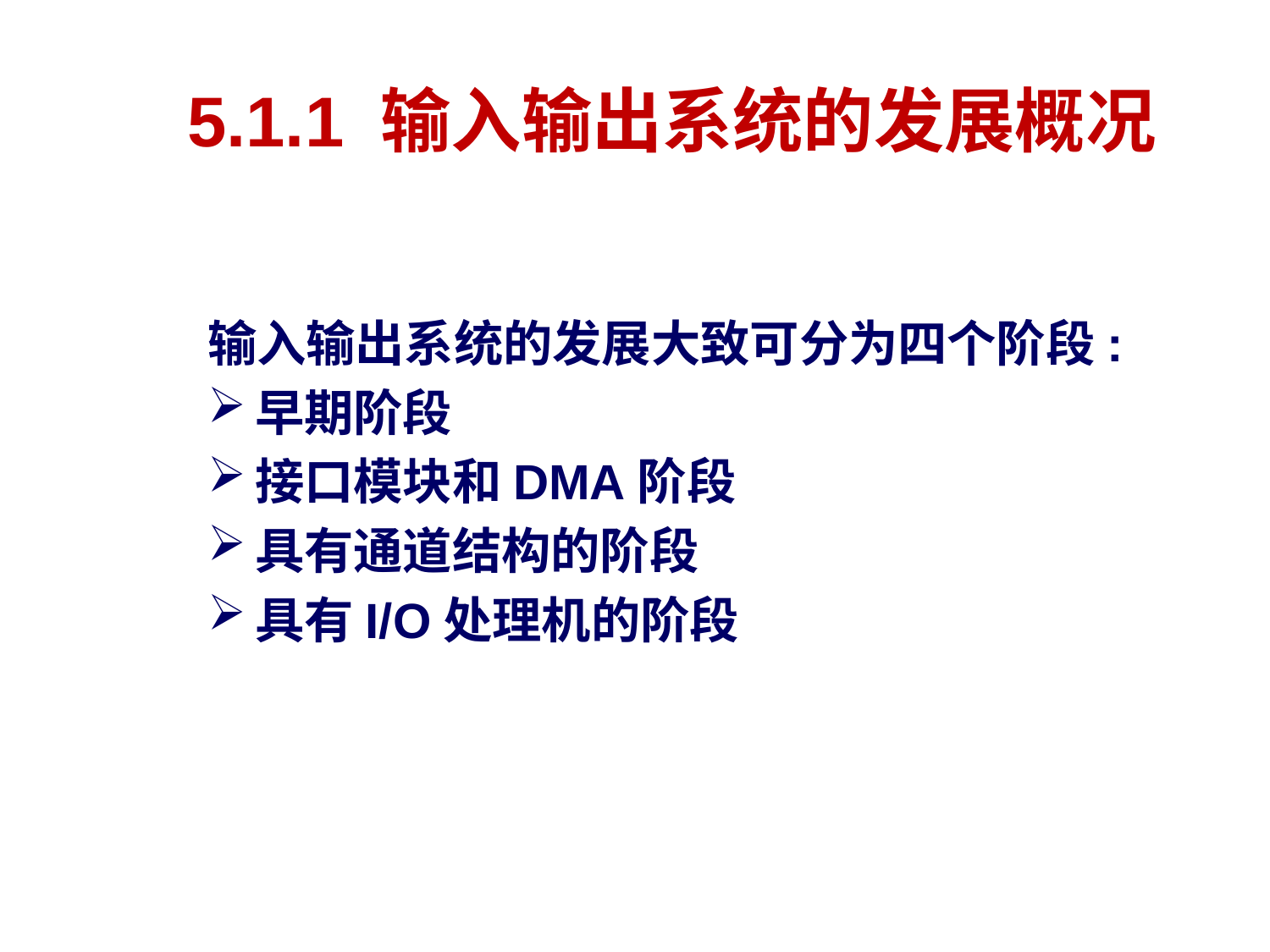

# 5.1.1 输入输出系统的发展概况
输入输出系统的发展大致可分为四个阶段:
早期阶段
接口模块和DMA阶段
具有通道结构的阶段
具有I/O处理机的阶段